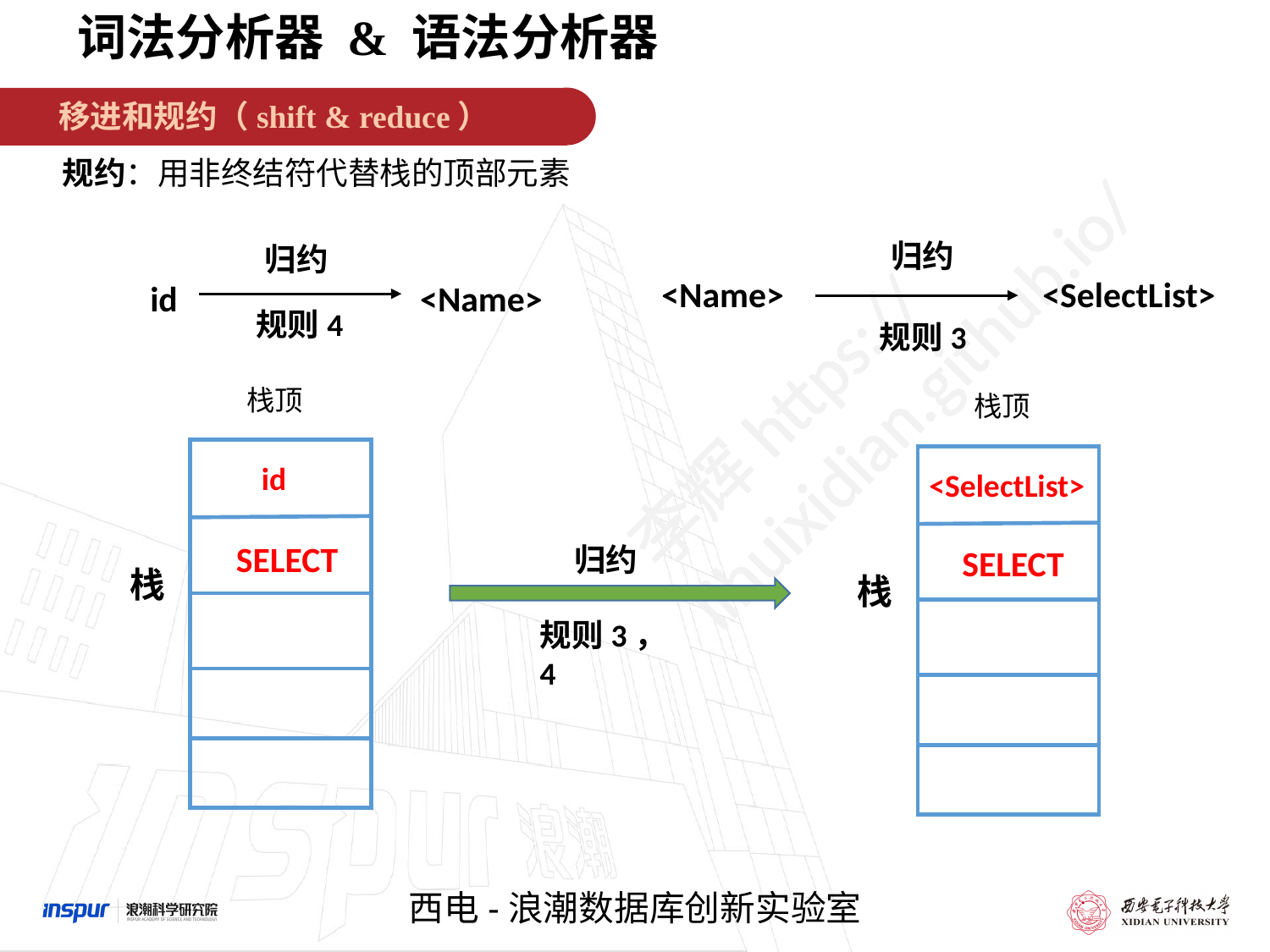

词法分析器 & 语法分析器

移进和规约（shift & reduce）
规约：用非终结符代替栈的顶部元素
归约
归约
<Name>		   	<SelectList>
id	   	  <Name>
规则4
规则3
栈顶
栈顶

id
<SelectList>
SELECT
归约
SELECT
栈
栈

规则3，4